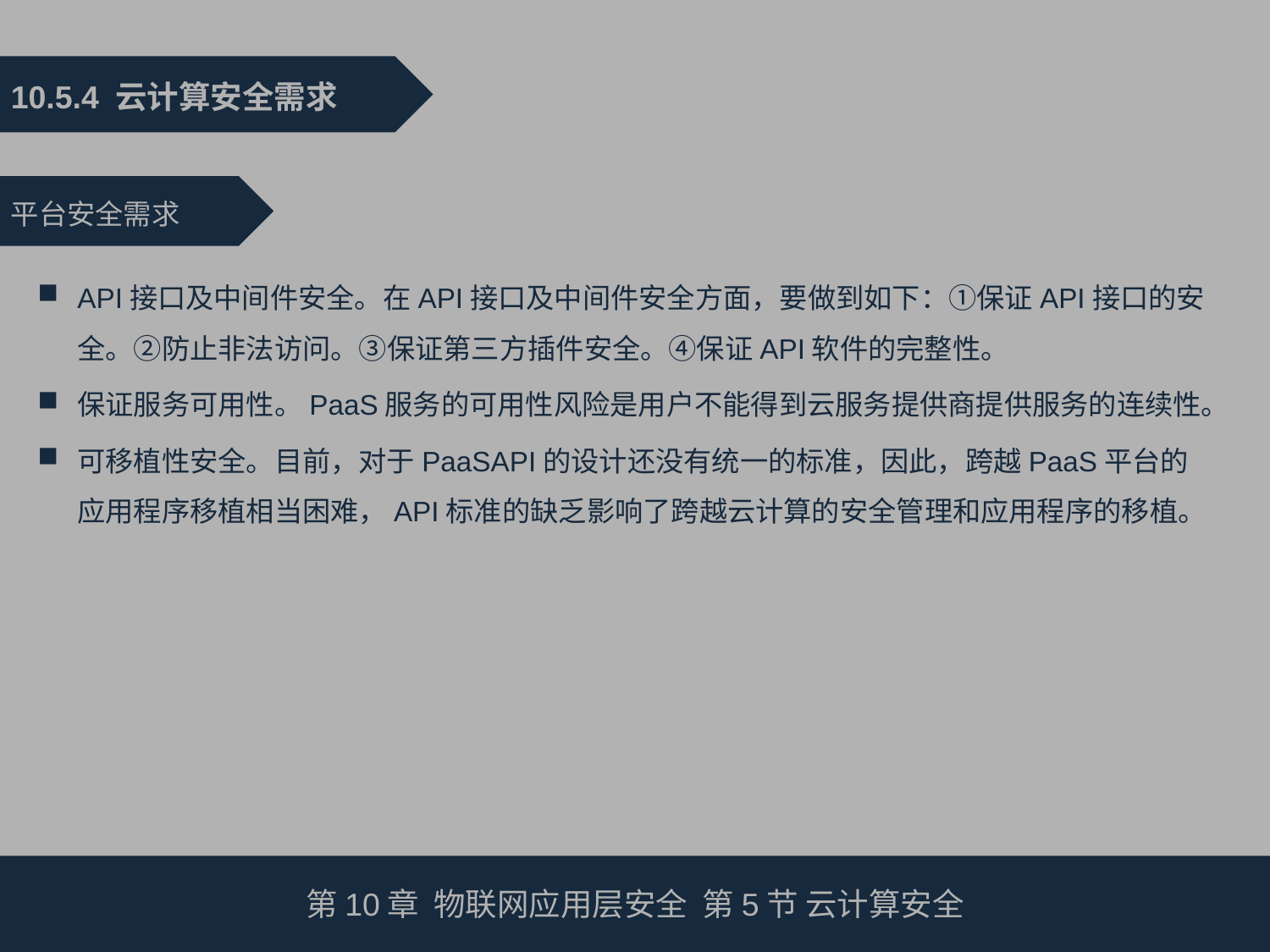

10.5.4 云计算安全需求
平台安全需求
API接口及中间件安全。在API接口及中间件安全方面，要做到如下：①保证API接口的安全。②防止非法访问。③保证第三方插件安全。④保证API软件的完整性。
保证服务可用性。PaaS服务的可用性风险是用户不能得到云服务提供商提供服务的连续性。
可移植性安全。目前，对于PaaSAPI的设计还没有统一的标准，因此，跨越PaaS平台的应用程序移植相当困难，API标准的缺乏影响了跨越云计算的安全管理和应用程序的移植。